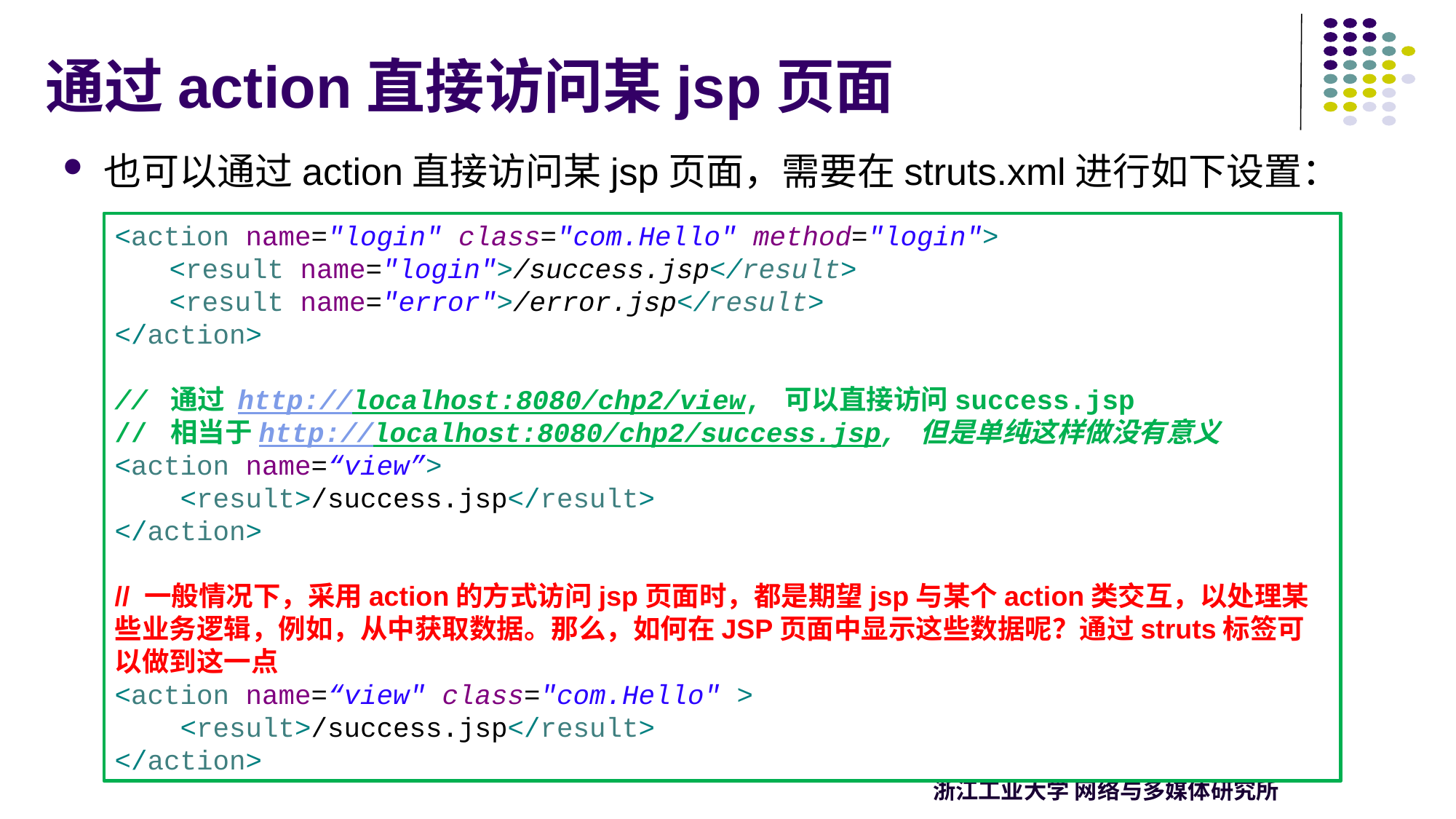

# 通过action直接访问某jsp页面
也可以通过action直接访问某jsp页面，需要在struts.xml进行如下设置：
<action name="login" class="com.Hello" method="login">
<result name="login">/success.jsp</result>
<result name="error">/error.jsp</result>
</action>

// 通过 http://localhost:8080/chp2/view, 可以直接访问success.jsp
// 相当于http://localhost:8080/chp2/success.jsp, 但是单纯这样做没有意义
<action name=“view”>
    <result>/success.jsp</result>
</action>

// 一般情况下，采用action的方式访问jsp页面时，都是期望jsp与某个action类交互，以处理某些业务逻辑，例如，从中获取数据。那么，如何在JSP页面中显示这些数据呢？通过struts标签可以做到这一点
<action name=“view" class="com.Hello" >
    <result>/success.jsp</result>
</action>